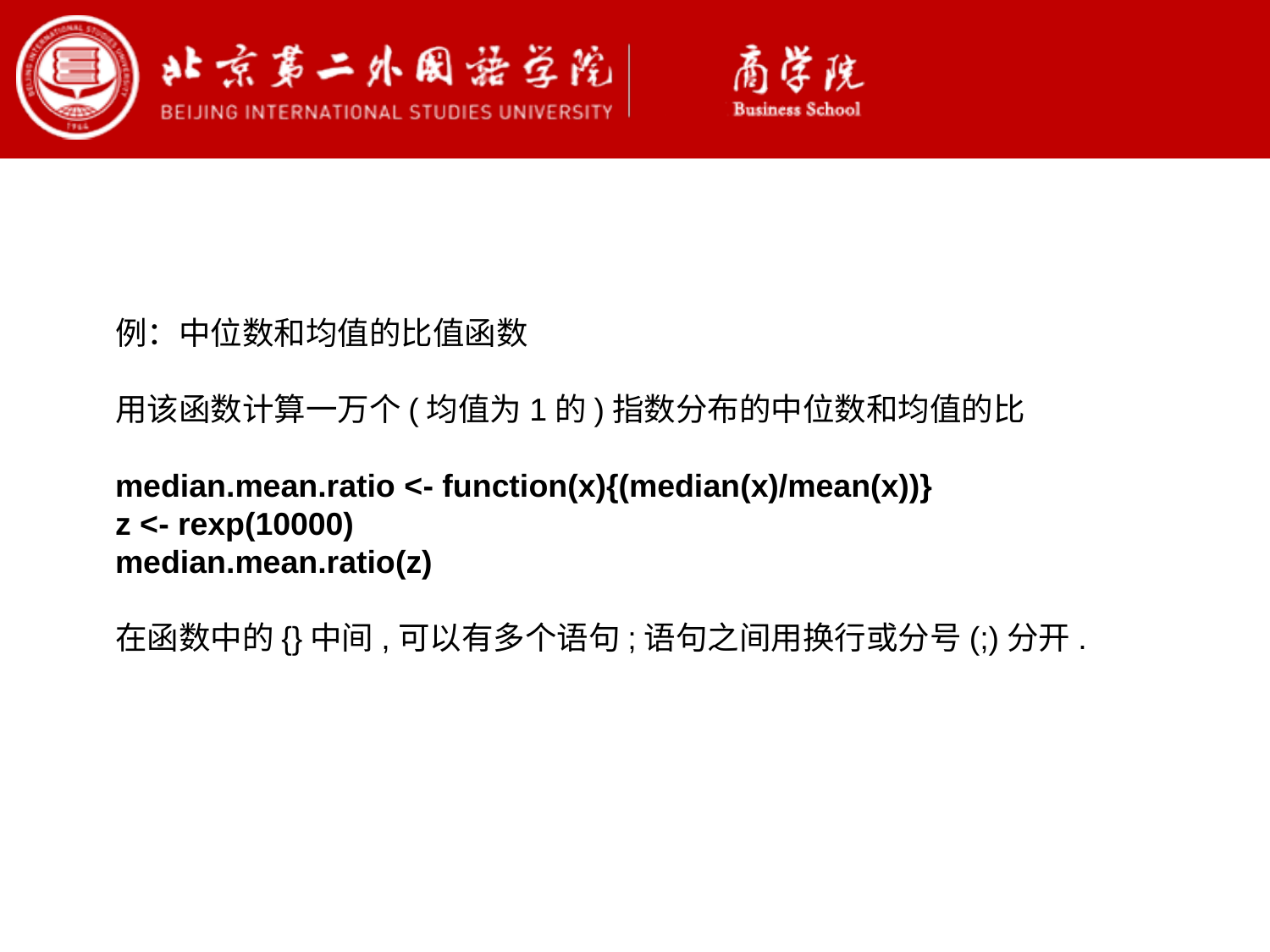

例：中位数和均值的比值函数
用该函数计算一万个(均值为1的)指数分布的中位数和均值的比

median.mean.ratio <- function(x){(median(x)/mean(x))}
z <- rexp(10000)
median.mean.ratio(z)

在函数中的{}中间,可以有多个语句;语句之间用换行或分号(;)分开.